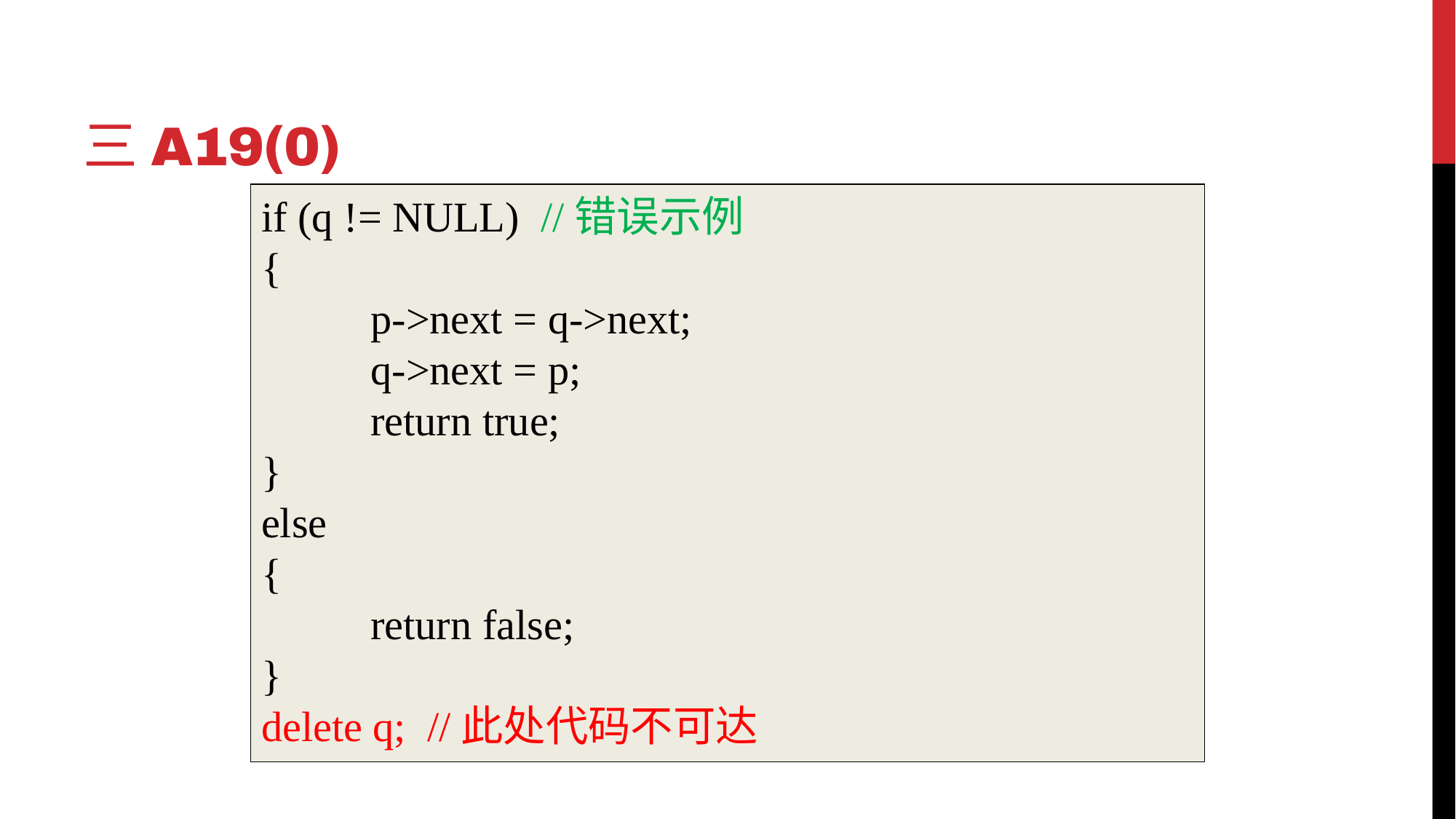

# 三a19(0)
if (q != NULL)  //错误示例
{
	p->next = q->next;
	q->next = p;
	return true;
}
else
{
	return false;
}
delete q;  //此处代码不可达